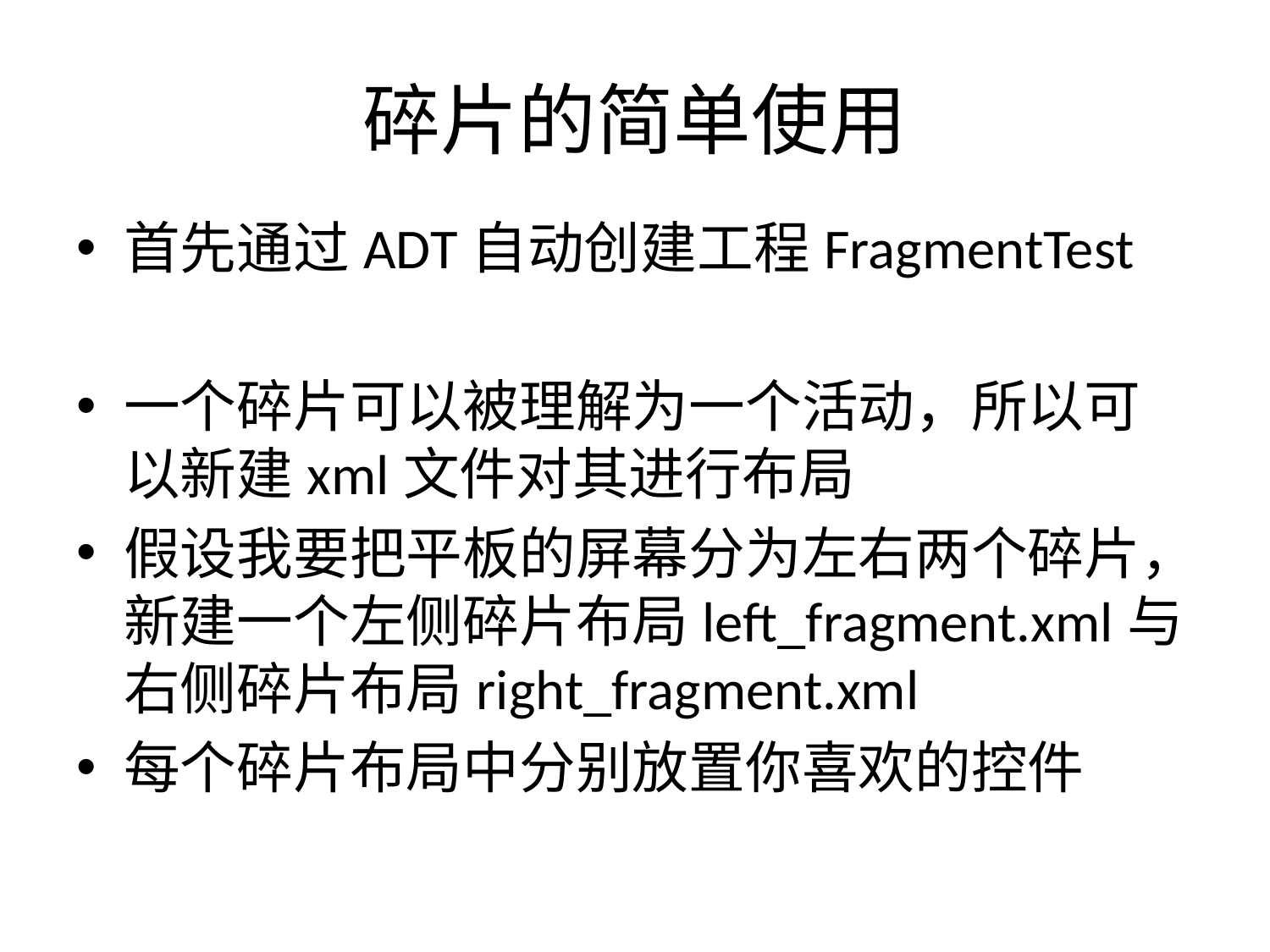

# 碎片的简单使用
首先通过ADT自动创建工程FragmentTest

一个碎片可以被理解为一个活动，所以可以新建xml文件对其进行布局
假设我要把平板的屏幕分为左右两个碎片，新建一个左侧碎片布局left_fragment.xml与右侧碎片布局right_fragment.xml
每个碎片布局中分别放置你喜欢的控件